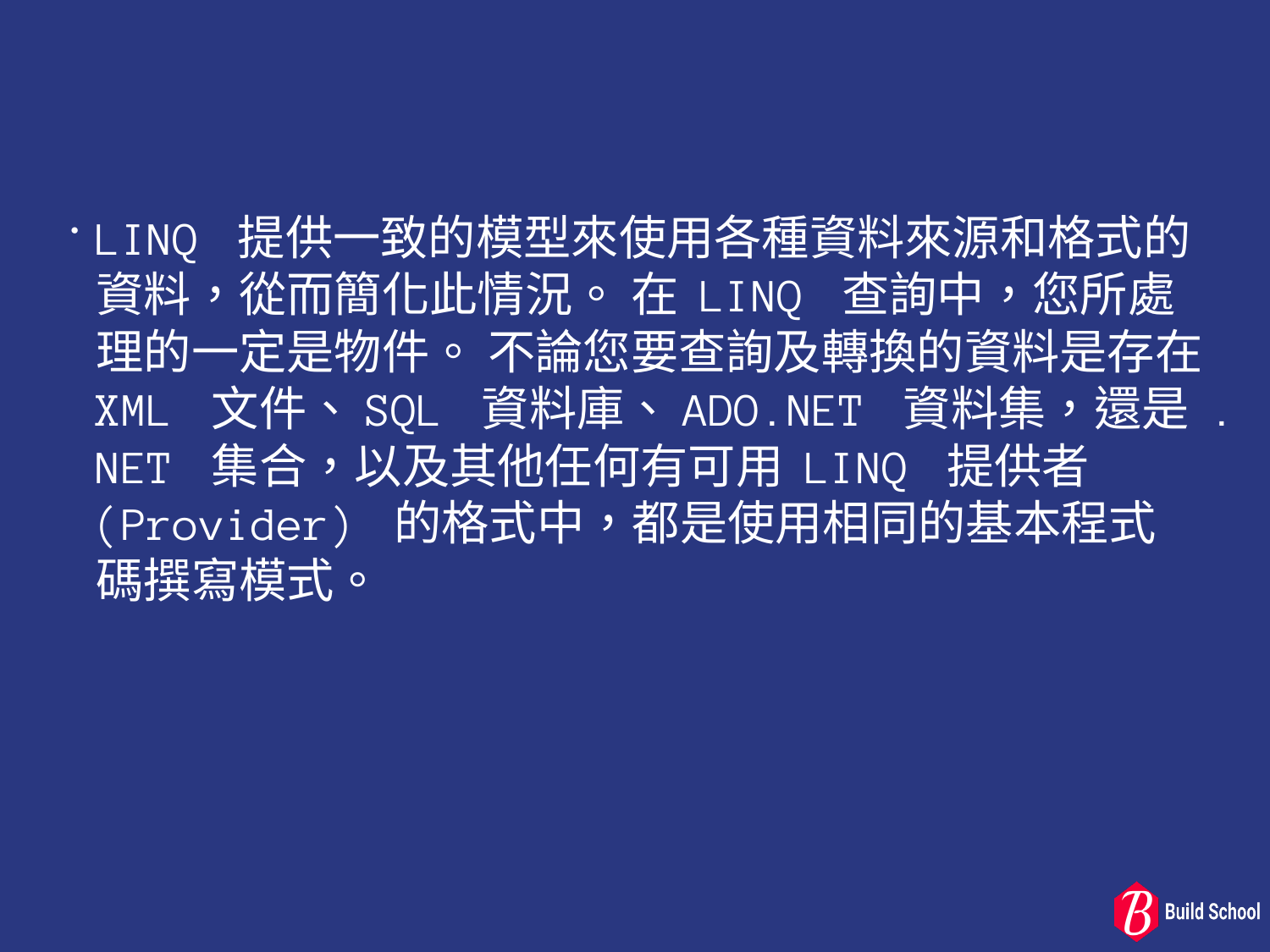

#
LINQ 提供一致的模型來使用各種資料來源和格式的資料，從而簡化此情況。 在 LINQ 查詢中，您所處理的一定是物件。 不論您要查詢及轉換的資料是存在 XML 文件、SQL 資料庫、ADO.NET 資料集，還是 .NET 集合，以及其他任何有可用 LINQ 提供者 (Provider) 的格式中，都是使用相同的基本程式碼撰寫模式。